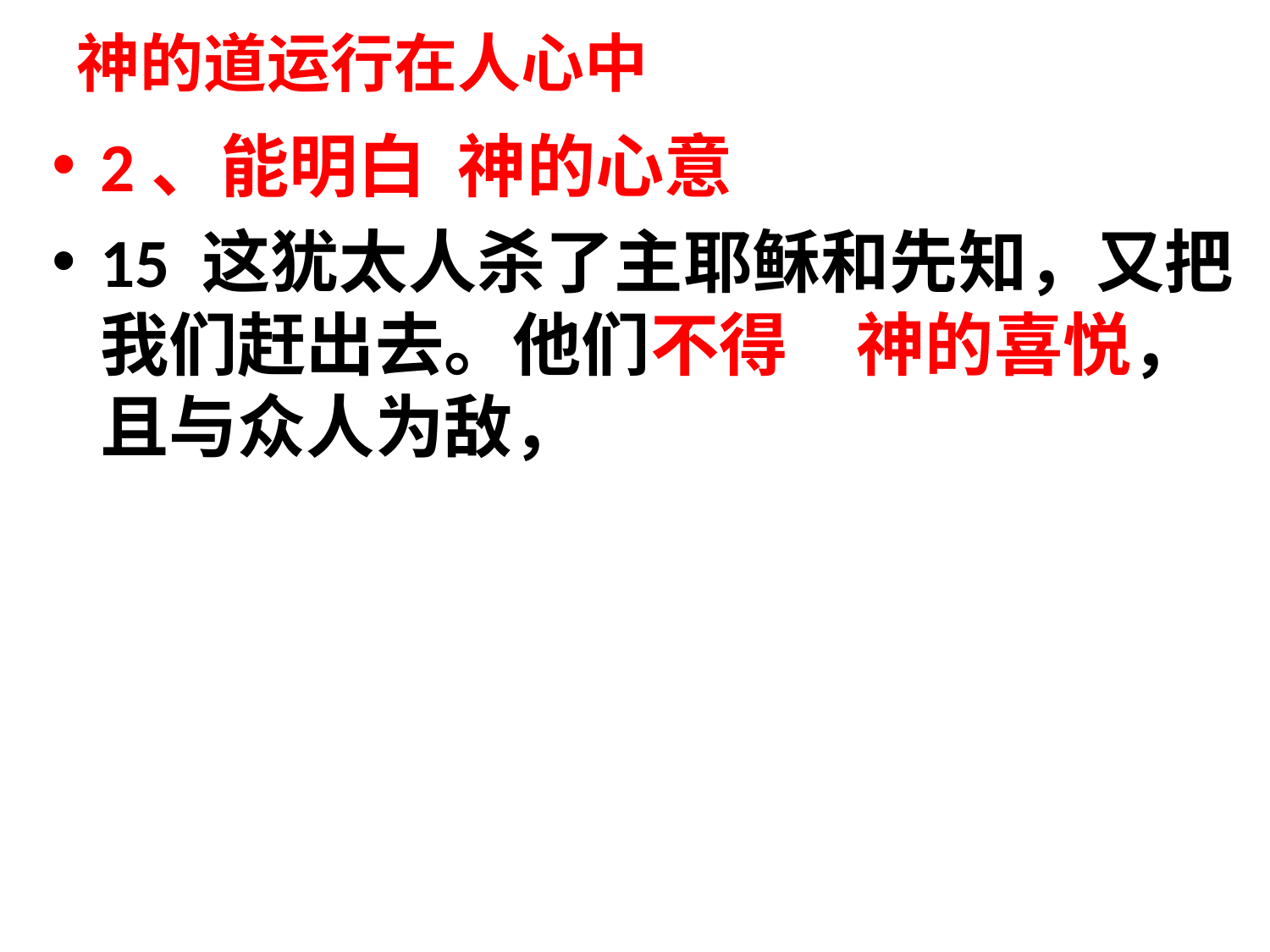

# 神的道运行在人心中
2、能明白  神的心意
15 这犹太人杀了主耶稣和先知，又把我们赶出去。他们不得　神的喜悦，且与众人为敌，